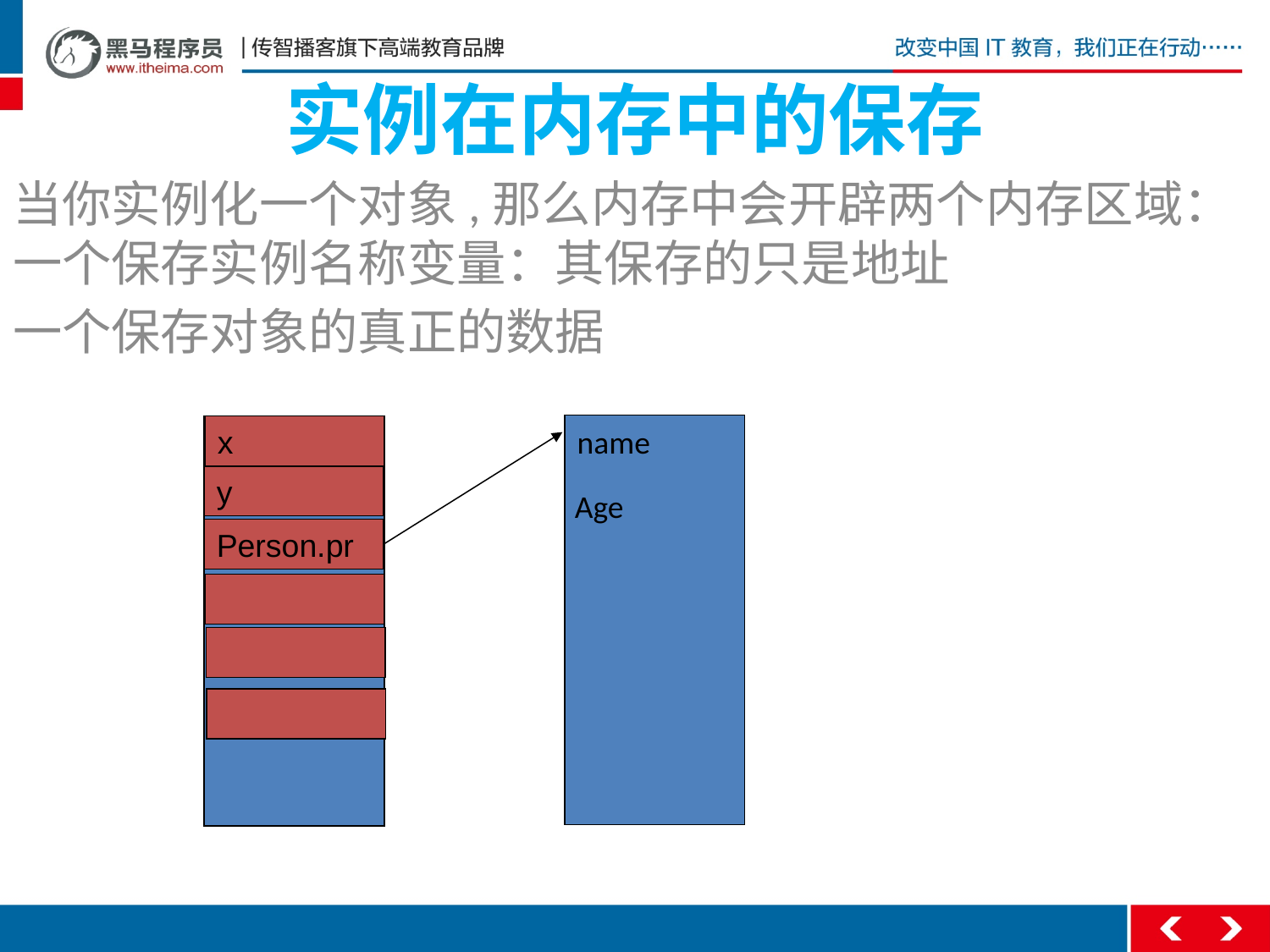

# 实例在内存中的保存
当你实例化一个对象,那么内存中会开辟两个内存区域：一个保存实例名称变量：其保存的只是地址
一个保存对象的真正的数据

x
name
y
Age
Person.prototype